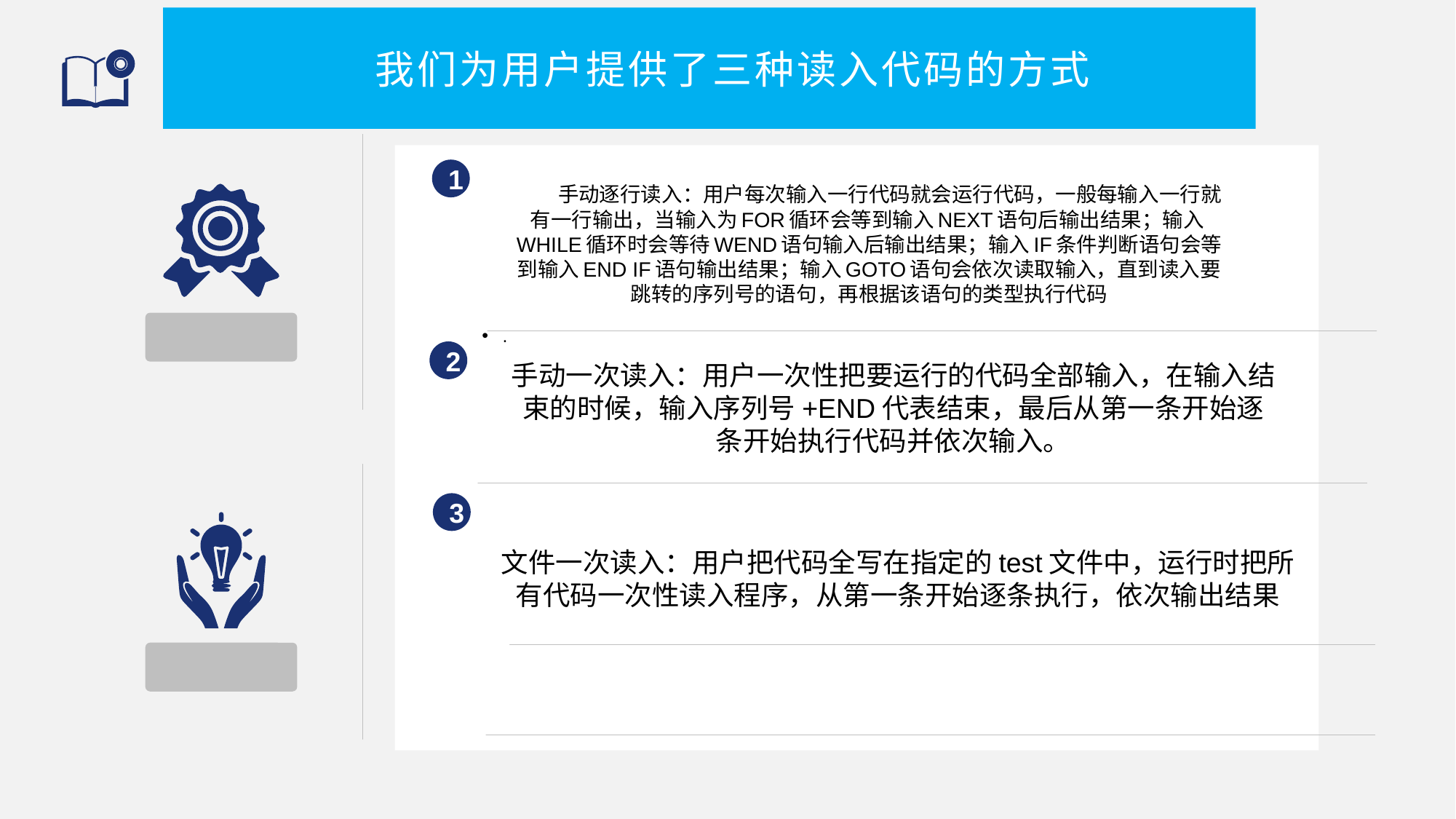

我们为用户提供了三种读入代码的方式
# 、

1
        手动逐行读入：用户每次输入一行代码就会运行代码，一般每输入一行就有一行输出，当输入为FOR循环会等到输入NEXT语句后输出结果；输入WHILE循环时会等待WEND语句输入后输出结果；输入IF条件判断语句会等到输入END IF语句输出结果；输入GOTO语句会依次读取输入，直到读入要跳转的序列号的语句，再根据该语句的类型执行代码

.

2
手动一次读入：用户一次性把要运行的代码全部输入，在输入结束的时候，输入序列号+END代表结束，最后从第一条开始逐条开始执行代码并依次输入。
3

文件一次读入：用户把代码全写在指定的test文件中，运行时把所有代码一次性读入程序，从第一条开始逐条执行，依次输出结果